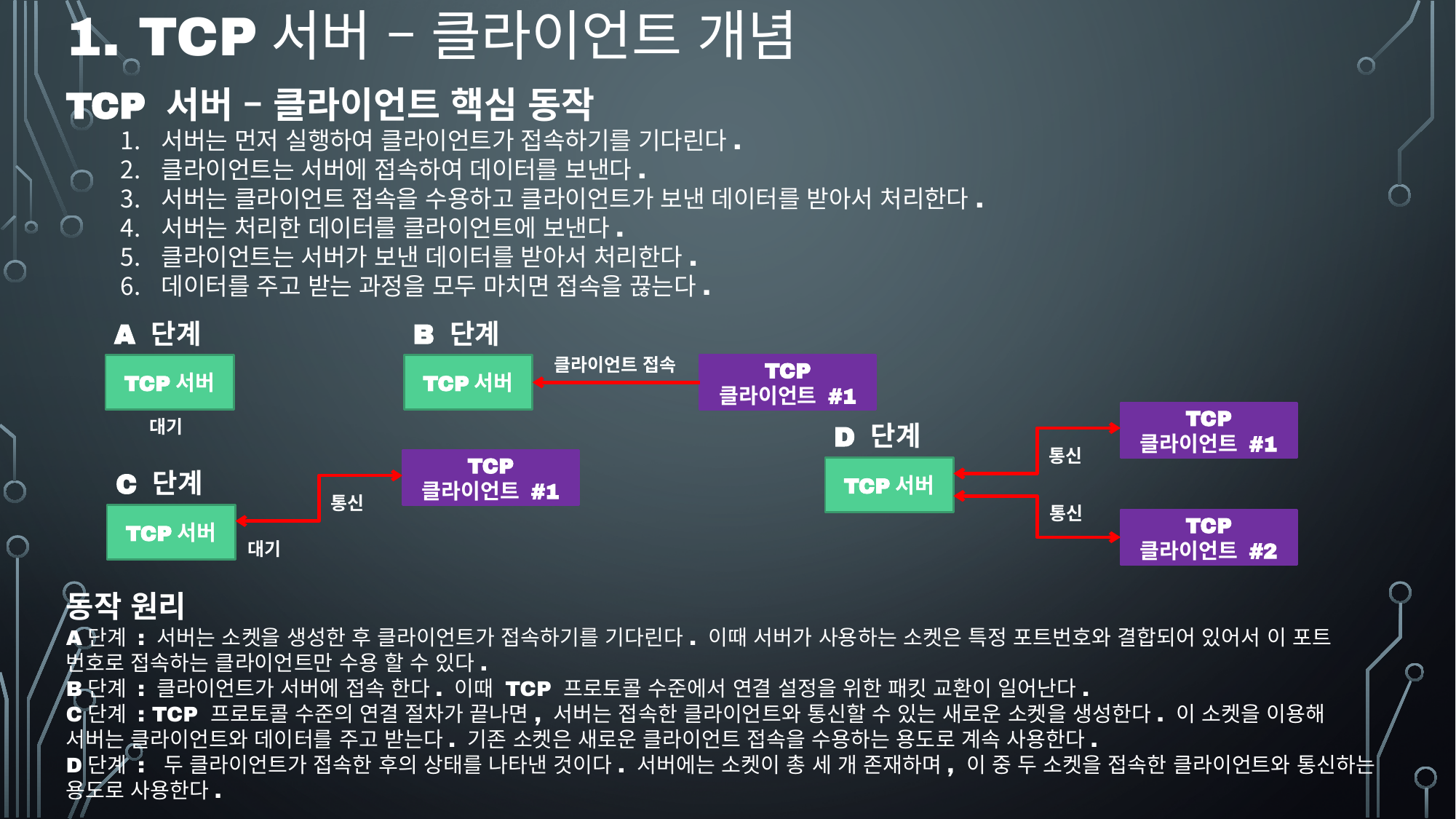

# 1. TCP서버 – 클라이언트 개념
TCP 서버 – 클라이언트 핵심 동작
서버는 먼저 실행하여 클라이언트가 접속하기를 기다린다.
클라이언트는 서버에 접속하여 데이터를 보낸다.
서버는 클라이언트 접속을 수용하고 클라이언트가 보낸 데이터를 받아서 처리한다.
서버는 처리한 데이터를 클라이언트에 보낸다.
클라이언트는 서버가 보낸 데이터를 받아서 처리한다.
데이터를 주고 받는 과정을 모두 마치면 접속을 끊는다.

동작 원리
A단계 : 서버는 소켓을 생성한 후 클라이언트가 접속하기를 기다린다. 이때 서버가 사용하는 소켓은 특정 포트번호와 결합되어 있어서 이 포트 번호로 접속하는 클라이언트만 수용 할 수 있다.
B단계 : 클라이언트가 서버에 접속 한다. 이때 TCP 프로토콜 수준에서 연결 설정을 위한 패킷 교환이 일어난다.
C단계 : TCP 프로토콜 수준의 연결 절차가 끝나면, 서버는 접속한 클라이언트와 통신할 수 있는 새로운 소켓을 생성한다. 이 소켓을 이용해 서버는 클라이언트와 데이터를 주고 받는다. 기존 소켓은 새로운 클라이언트 접속을 수용하는 용도로 계속 사용한다.
D단계 :  두 클라이언트가 접속한 후의 상태를 나타낸 것이다. 서버에는 소켓이 총 세 개 존재하며, 이 중 두 소켓을 접속한 클라이언트와 통신하는 용도로 사용한다.
A 단계
TCP서버
대기
B 단계
클라이언트 접속
TCP서버
TCP
클라이언트 #1
TCP
클라이언트 #1
D 단계
통신
TCP서버
통신
TCP
클라이언트 #2
TCP
클라이언트 #1
C 단계
통신
TCP서버
대기